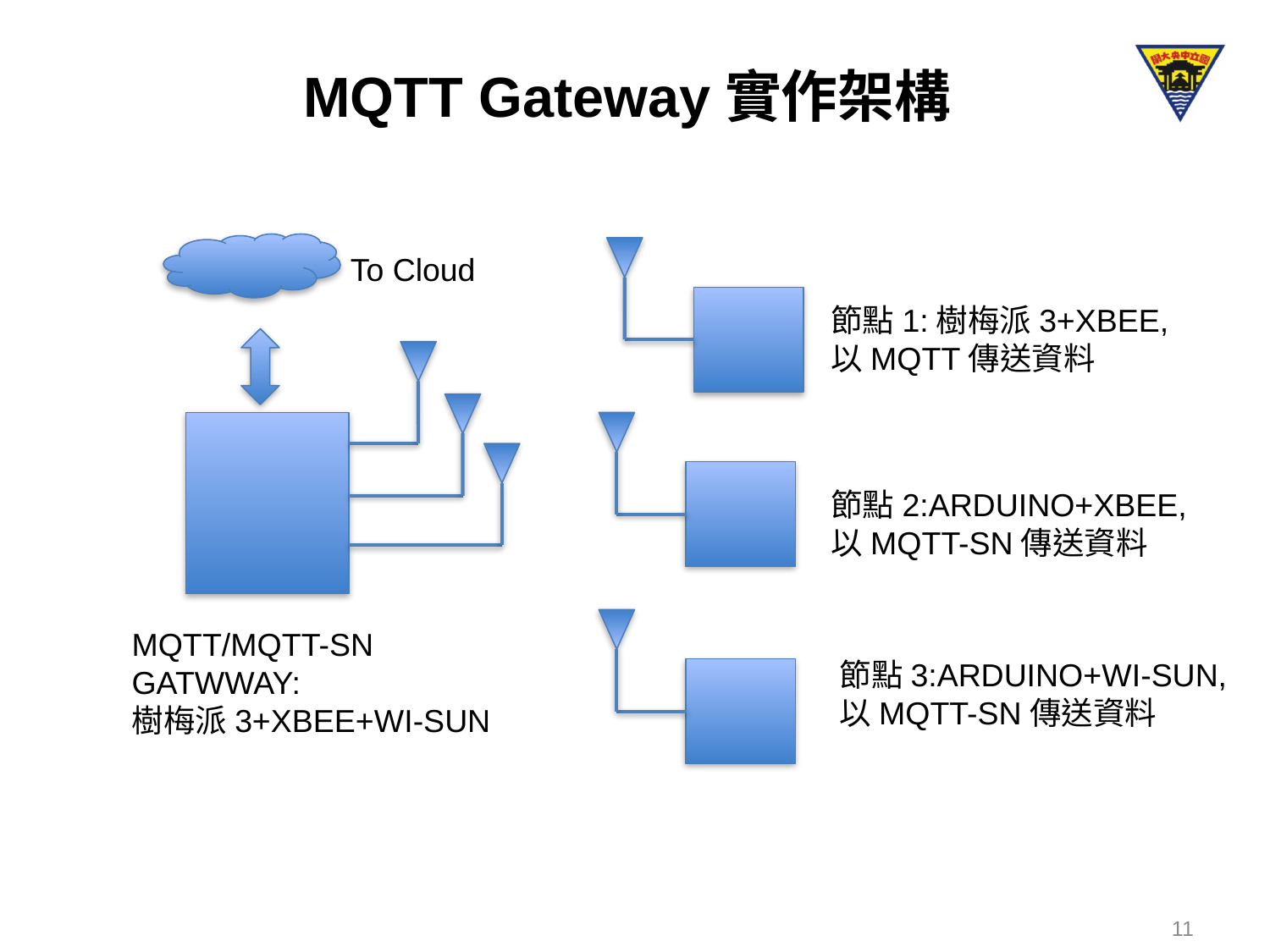

# MQTT Gateway實作架構

To Cloud

節點1:樹梅派3+XBEE,
以MQTT傳送資料

節點2:ARDUINO+XBEE,
以MQTT-SN傳送資料

MQTT/MQTT-SN GATWWAY:
樹梅派3+XBEE+WI-SUN
節點3:ARDUINO+WI-SUN,
以MQTT-SN傳送資料

11